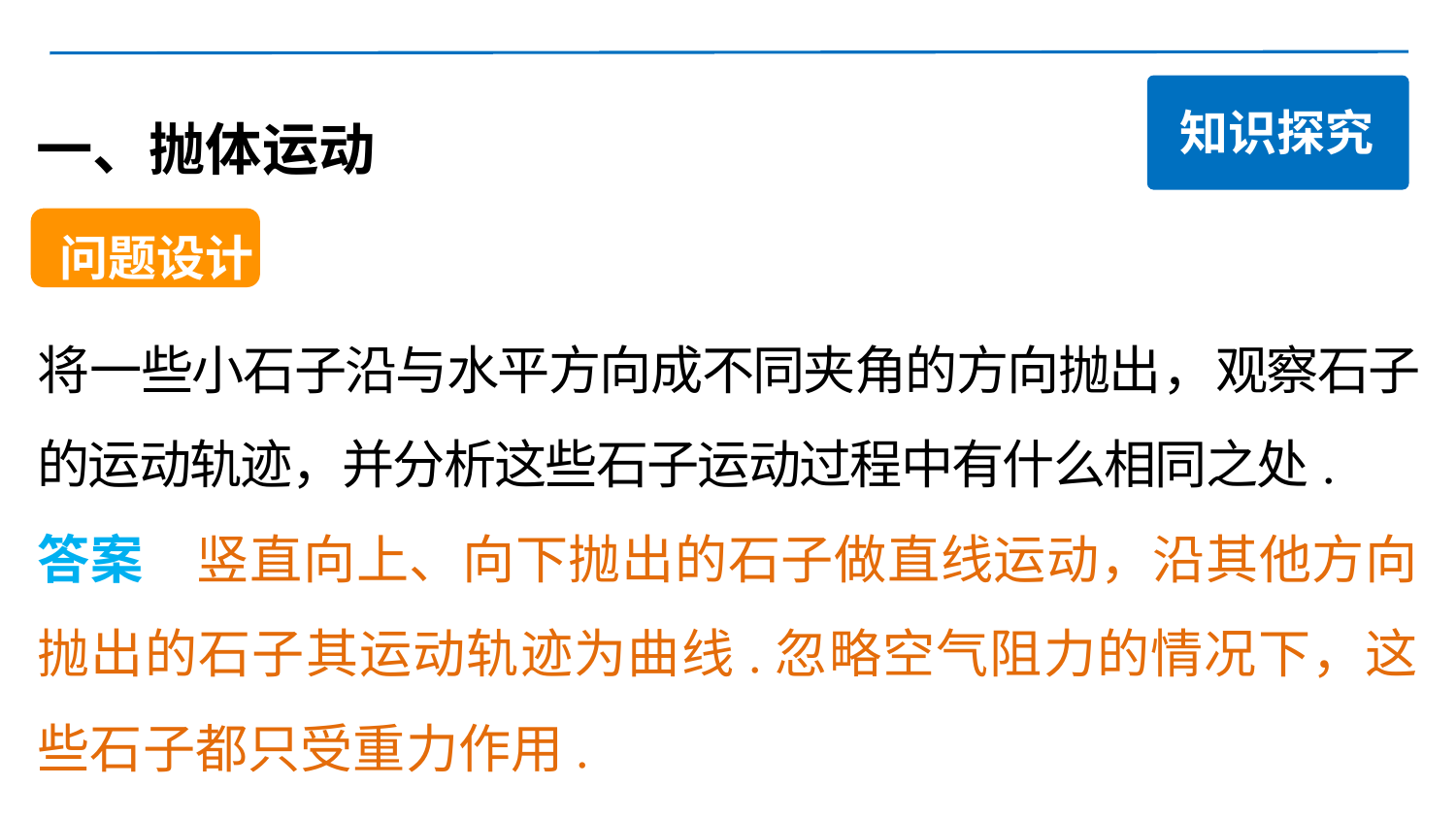

一、抛体运动

知识探究
 问题设计
将一些小石子沿与水平方向成不同夹角的方向抛出，观察石子的运动轨迹，并分析这些石子运动过程中有什么相同之处.
答案　竖直向上、向下抛出的石子做直线运动，沿其他方向抛出的石子其运动轨迹为曲线.忽略空气阻力的情况下，这些石子都只受重力作用.